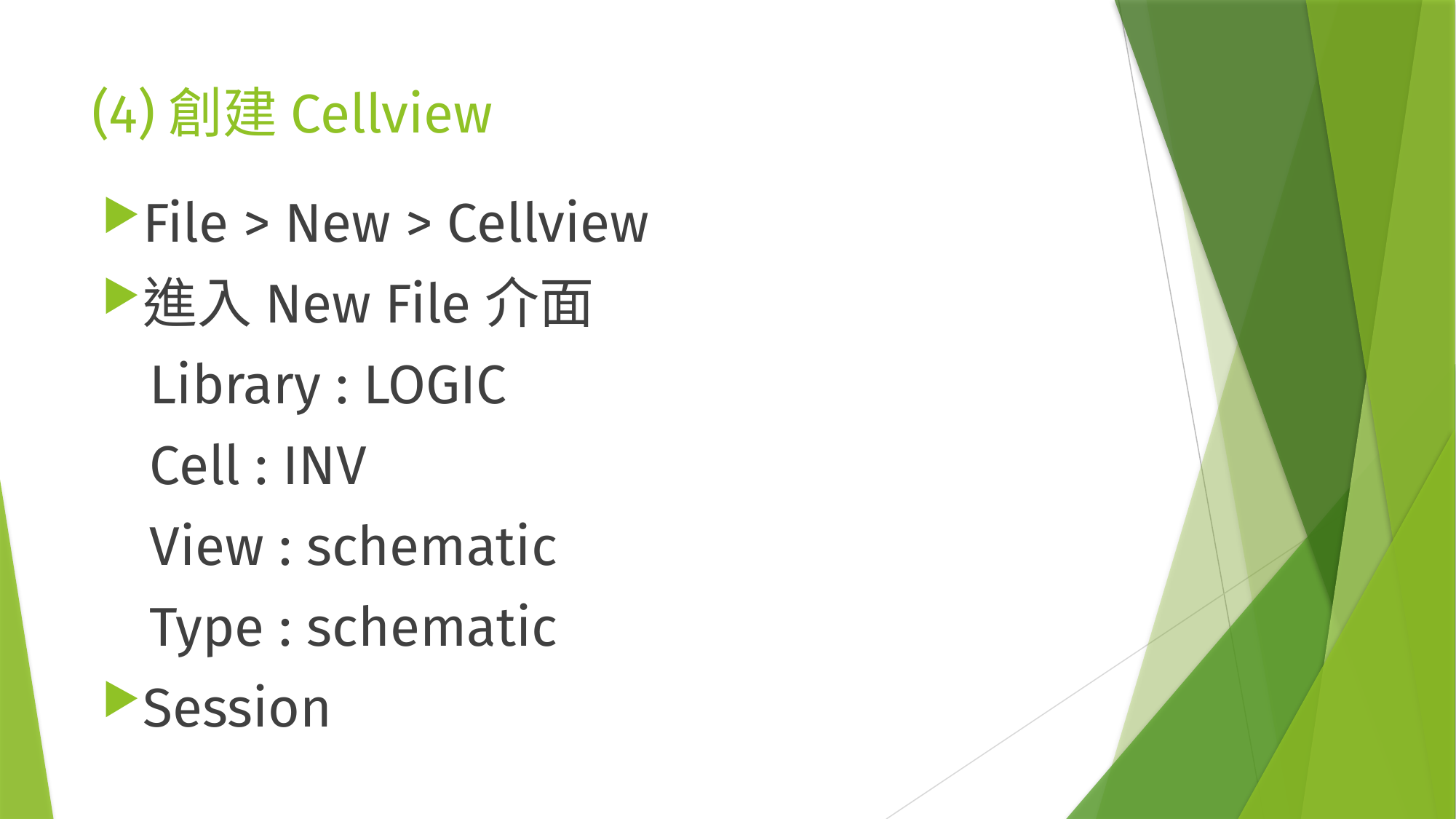

# (4)創建Cellview
File > New > Cellview
進入New File介面
Library : LOGIC
Cell : INV
View : schematic
Type : schematic
Session